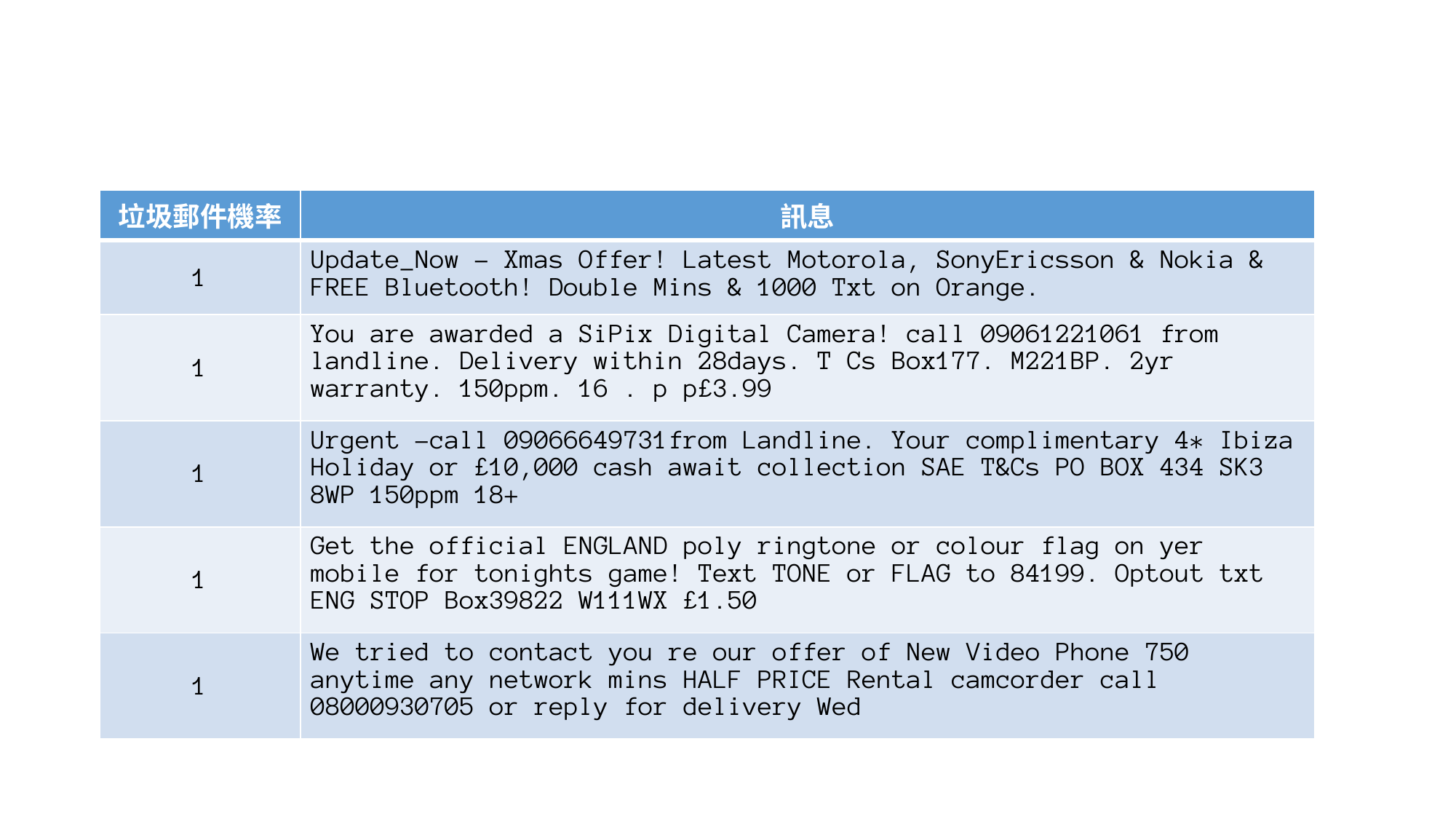

#
| 垃圾郵件機率 | 訊息 |
| --- | --- |
| 1 | Update\_Now - Xmas Offer! Latest Motorola, SonyEricsson & Nokia & FREE Bluetooth! Double Mins & 1000 Txt on Orange. |
| 1 | You are awarded a SiPix Digital Camera! call 09061221061 from landline. Delivery within 28days. T Cs Box177. M221BP. 2yr warranty. 150ppm. 16 . p p£3.99 |
| 1 | Urgent -call 09066649731from Landline. Your complimentary 4\* Ibiza Holiday or £10,000 cash await collection SAE T&Cs PO BOX 434 SK3 8WP 150ppm 18+ |
| 1 | Get the official ENGLAND poly ringtone or colour flag on yer mobile for tonights game! Text TONE or FLAG to 84199. Optout txt ENG STOP Box39822 W111WX £1.50 |
| 1 | We tried to contact you re our offer of New Video Phone 750 anytime any network mins HALF PRICE Rental camcorder call 08000930705 or reply for delivery Wed |